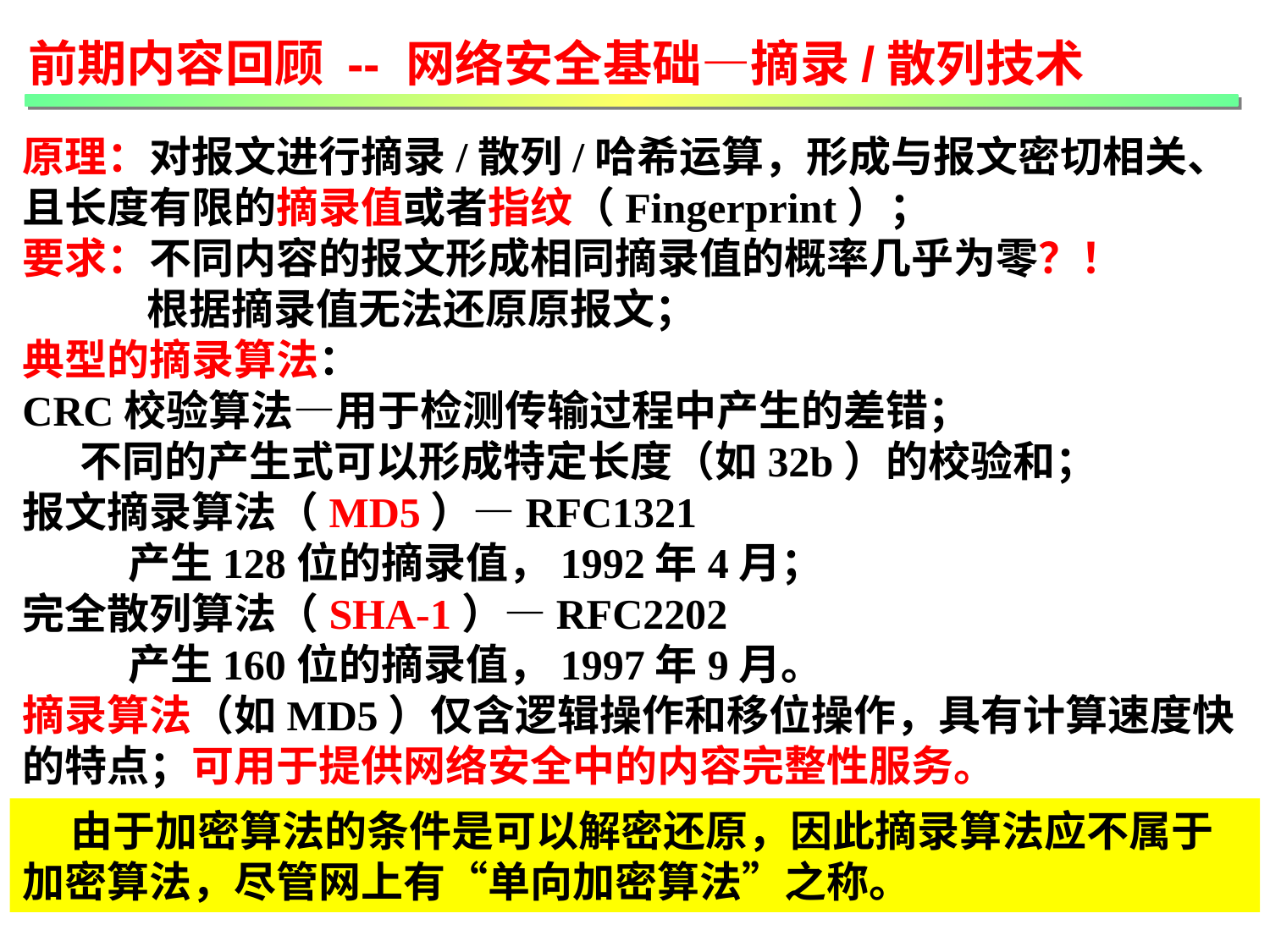

前期内容回顾 -- 网络安全基础—摘录/散列技术

原理：对报文进行摘录/散列/哈希运算，形成与报文密切相关、且长度有限的摘录值或者指纹（Fingerprint）；
要求：不同内容的报文形成相同摘录值的概率几乎为零？！
            根据摘录值无法还原原报文；
典型的摘录算法：
CRC校验算法—用于检测传输过程中产生的差错；
     不同的产生式可以形成特定长度（如32b）的校验和；
报文摘录算法（MD5）—RFC1321
          产生128位的摘录值，1992年4月；
完全散列算法（SHA-1）—RFC2202
          产生160位的摘录值，1997年9月。
摘录算法（如MD5）仅含逻辑操作和移位操作，具有计算速度快的特点；可用于提供网络安全中的内容完整性服务。
    由于加密算法的条件是可以解密还原，因此摘录算法应不属于加密算法，尽管网上有“单向加密算法”之称。